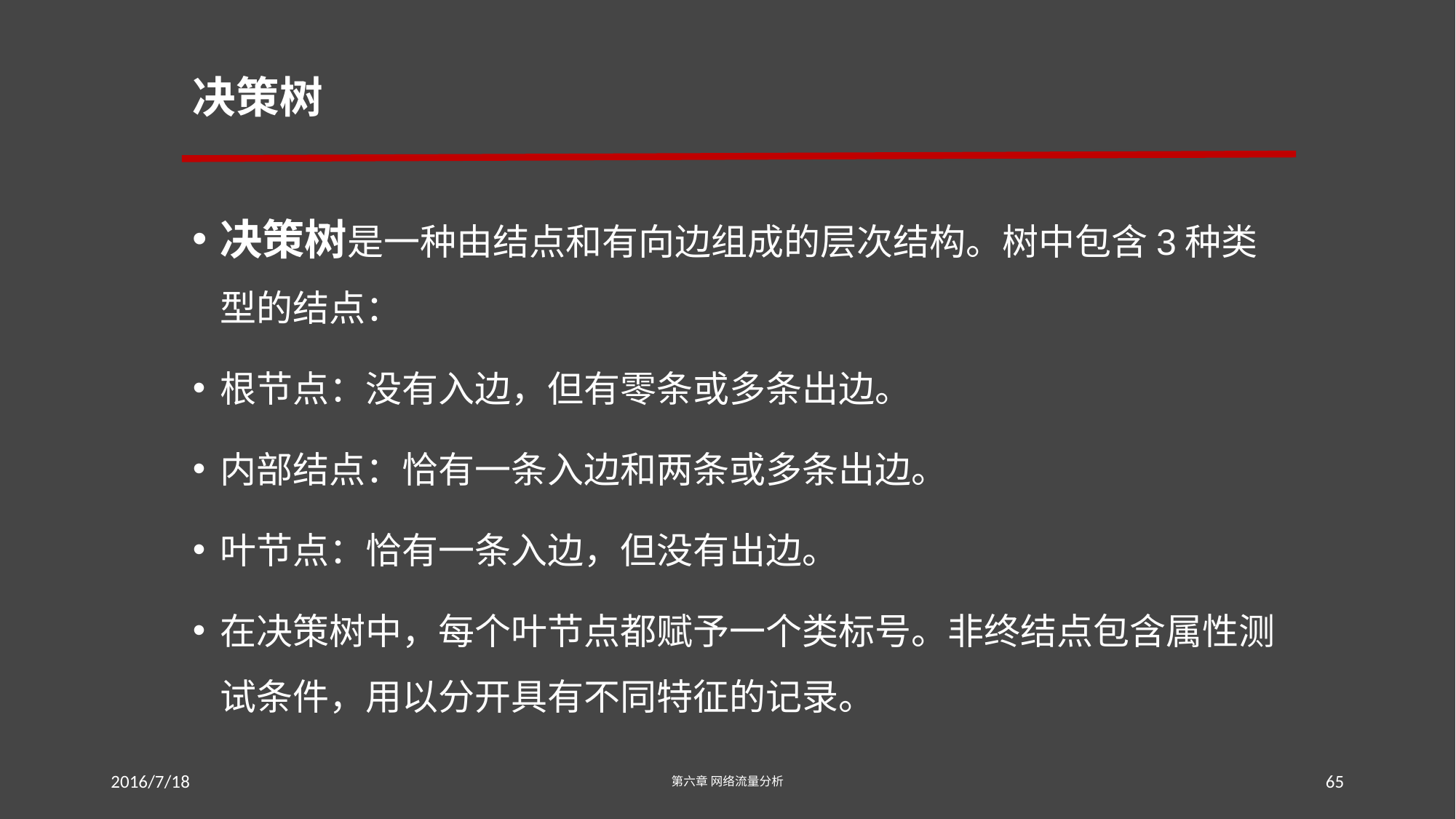

# 决策树
决策树是一种由结点和有向边组成的层次结构。树中包含3种类型的结点：
根节点：没有入边，但有零条或多条出边。
内部结点：恰有一条入边和两条或多条出边。
叶节点：恰有一条入边，但没有出边。
在决策树中，每个叶节点都赋予一个类标号。非终结点包含属性测试条件，用以分开具有不同特征的记录。
2016/7/18
第六章 网络流量分析
65